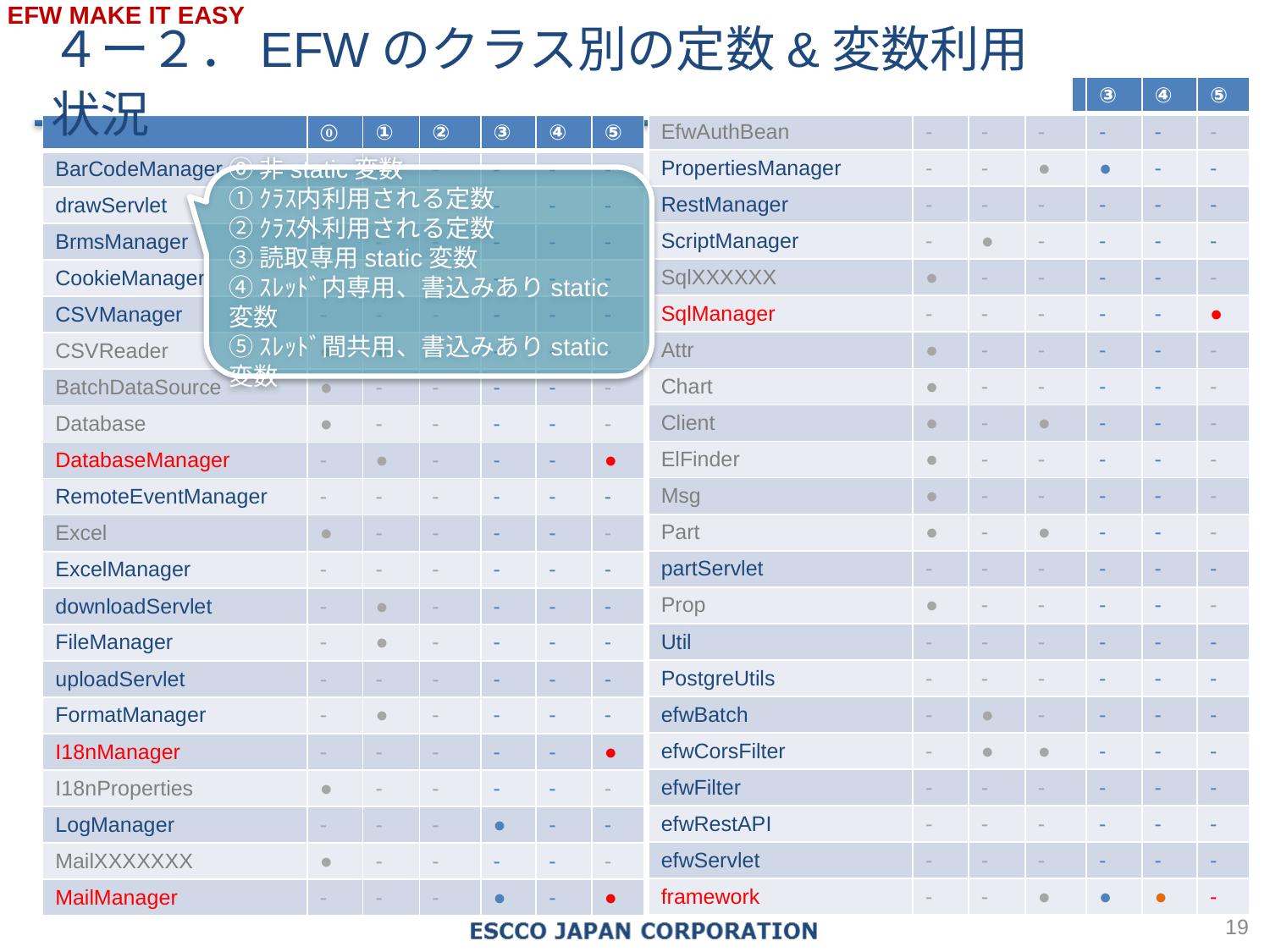

４ー２．EFWのクラス別の定数&変数利用状況
|  | ⓪ | ① | ② | ③ | ④ | ⑤ |
| --- | --- | --- | --- | --- | --- | --- |
| EfwAuthBean | - | - | - | - | - | - |
| PropertiesManager | - | - | ● | ● | - | - |
| RestManager | - | - | - | - | - | - |
| ScriptManager | - | ● | - | - | - | - |
| SqlXXXXXX | ● | - | - | - | - | - |
| SqlManager | - | - | - | - | - | ● |
| Attr | ● | - | - | - | - | - |
| Chart | ● | - | - | - | - | - |
| Client | ● | - | ● | - | - | - |
| ElFinder | ● | - | - | - | - | - |
| Msg | ● | - | - | - | - | - |
| Part | ● | - | ● | - | - | - |
| partServlet | - | - | - | - | - | - |
| Prop | ● | - | - | - | - | - |
| Util | - | - | - | - | - | - |
| PostgreUtils | - | - | - | - | - | - |
| efwBatch | - | ● | - | - | - | - |
| efwCorsFilter | - | ● | ● | - | - | - |
| efwFilter | - | - | - | - | - | - |
| efwRestAPI | - | - | - | - | - | - |
| efwServlet | - | - | - | - | - | - |
| framework | - | - | ● | ● | ● | - |
|  | ⓪ | ① | ② | ③ | ④ | ⑤ |
| --- | --- | --- | --- | --- | --- | --- |
| BarCodeManager | - | - | - | - | - | - |
| drawServlet | - | - | - | - | - | - |
| BrmsManager | - | - | - | - | - | - |
| CookieManager | - | - | - | - | - | - |
| CSVManager | - | - | - | - | - | - |
| CSVReader | ● | ● | - | - | - | - |
| BatchDataSource | ● | - | - | - | - | - |
| Database | ● | - | - | - | - | - |
| DatabaseManager | - | ● | - | - | - | ● |
| RemoteEventManager | - | - | - | - | - | - |
| Excel | ● | - | - | - | - | - |
| ExcelManager | - | - | - | - | - | - |
| downloadServlet | - | ● | - | - | - | - |
| FileManager | - | ● | - | - | - | - |
| uploadServlet | - | - | - | - | - | - |
| FormatManager | - | ● | - | - | - | - |
| I18nManager | - | - | - | - | - | ● |
| I18nProperties | ● | - | - | - | - | - |
| LogManager | - | - | - | ● | - | - |
| MailXXXXXXX | ● | - | - | - | - | - |
| MailManager | - | - | - | ● | - | ● |
⓪非static変数
①ｸﾗｽ内利用される定数
②ｸﾗｽ外利用される定数
③読取専用static変数
④ｽﾚｯﾄﾞ内専用、書込みありstatic変数
⑤ｽﾚｯﾄﾞ間共用、書込みありstatic変数
19